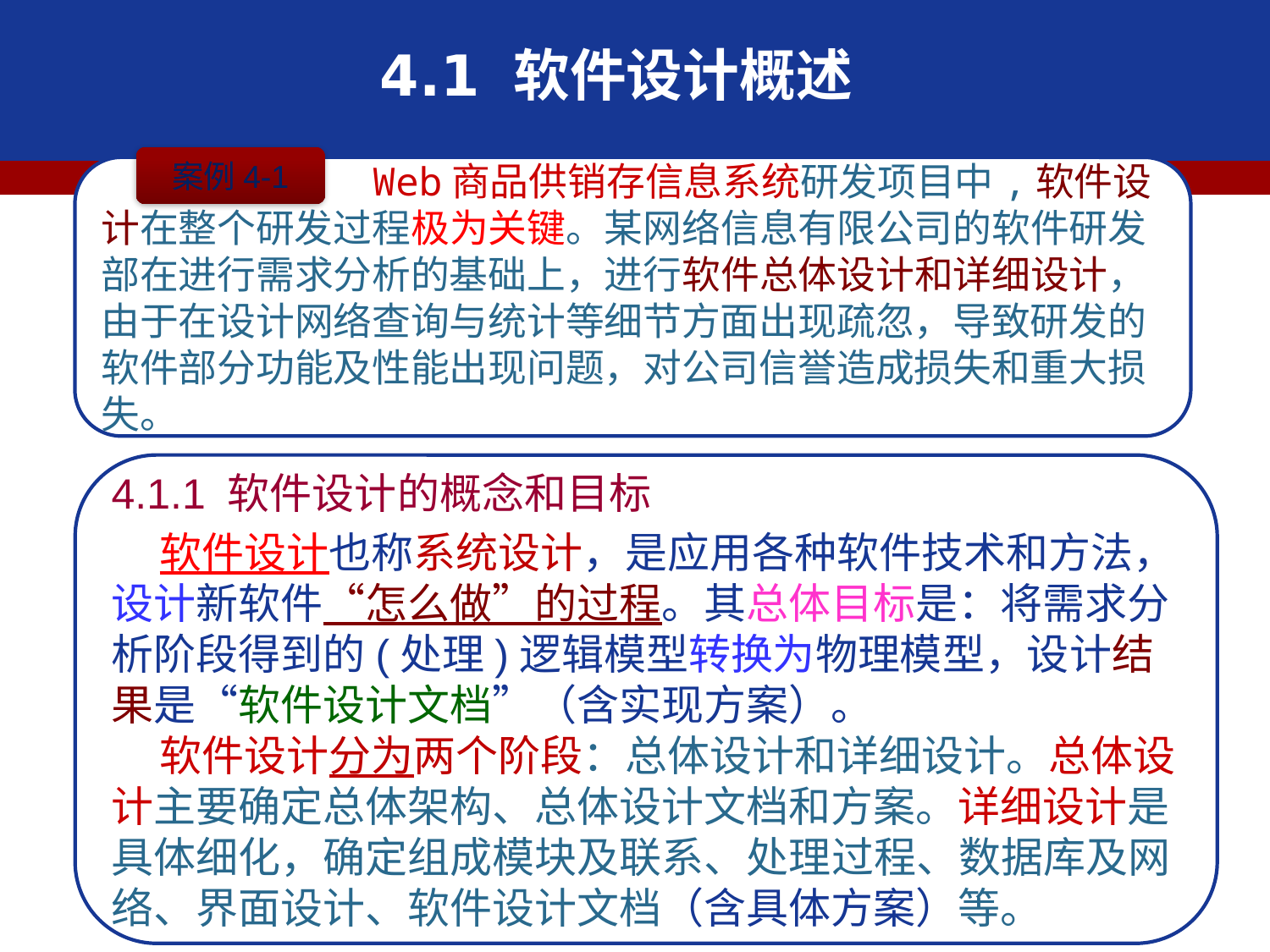

4.1 软件设计概述

案例4-1
                          Web商品供销存信息系统研发项目中,软件设计在整个研发过程极为关键。某网络信息有限公司的软件研发部在进行需求分析的基础上，进行软件总体设计和详细设计，由于在设计网络查询与统计等细节方面出现疏忽，导致研发的软件部分功能及性能出现问题，对公司信誉造成损失和重大损失。
4.1.1 软件设计的概念和目标
    软件设计也称系统设计，是应用各种软件技术和方法，设计新软件“怎么做”的过程。其总体目标是：将需求分析阶段得到的(处理)逻辑模型转换为物理模型，设计结果是“软件设计文档”（含实现方案）。
    软件设计分为两个阶段：总体设计和详细设计。总体设计主要确定总体架构、总体设计文档和方案。详细设计是具体细化，确定组成模块及联系、处理过程、数据库及网络、界面设计、软件设计文档（含具体方案）等。